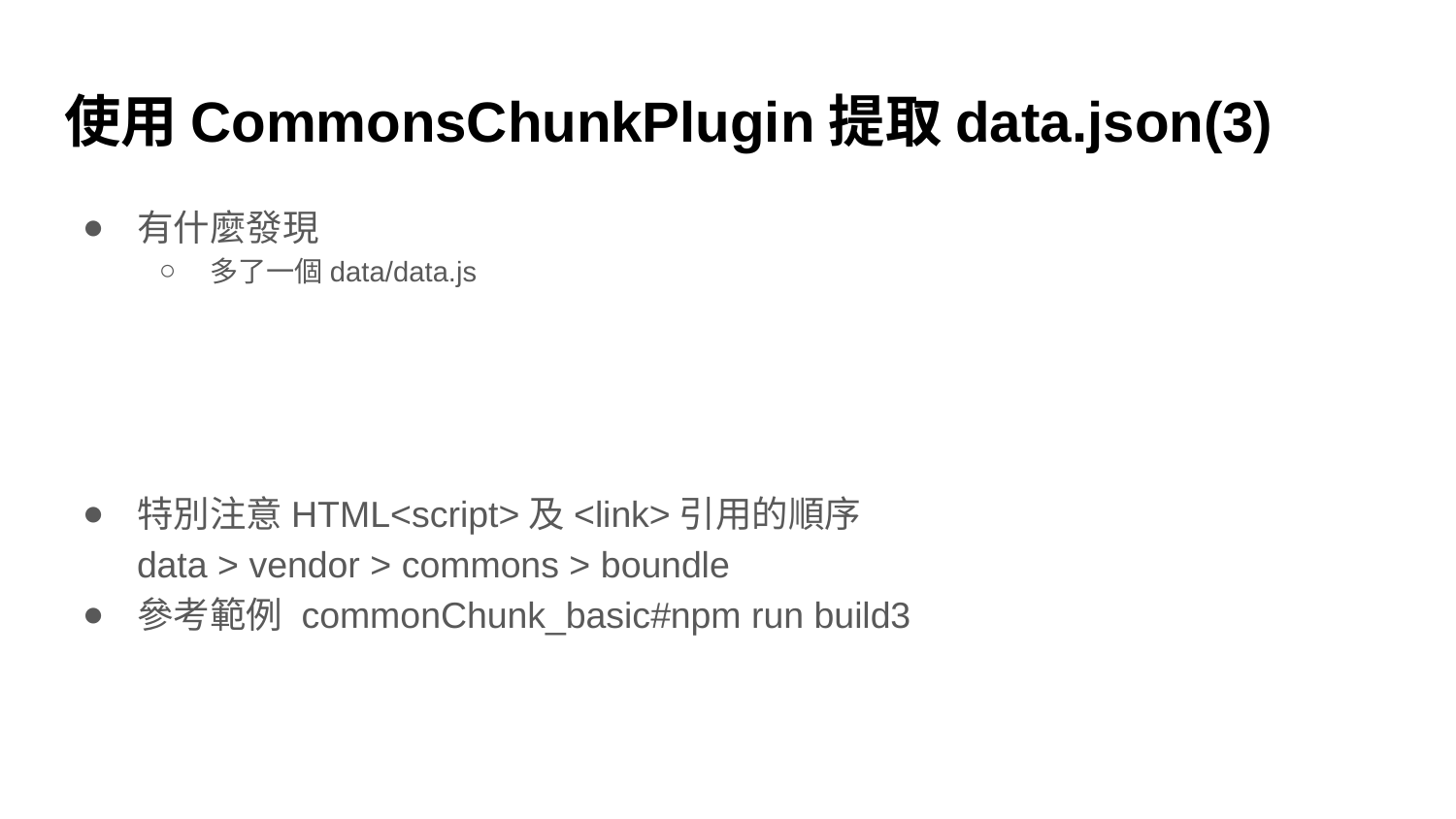

# 使用CommonsChunkPlugin提取data.json(3)
有什麼發現
多了一個data/data.js

特別注意HTML<script>及<link>引用的順序
data > vendor > commons > boundle
參考範例 commonChunk_basic#npm run build3